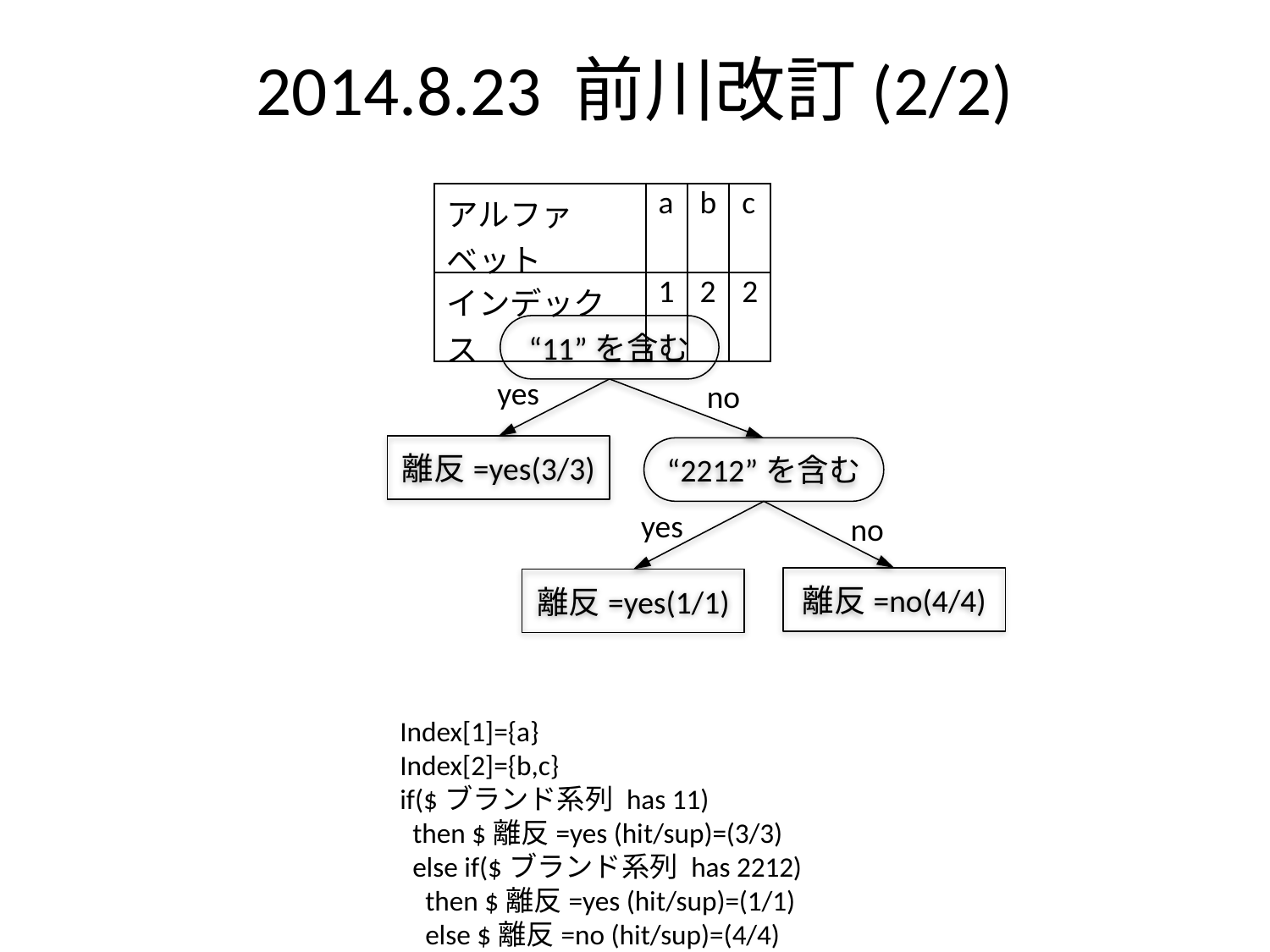

# 2014.8.23 前川改訂(2/2)
| アルファベット | a | b | c |
| --- | --- | --- | --- |
| インデックス | 1 | 2 | 2 |
“11”を含む
yes
no
離反=yes(3/3)
“2212”を含む
yes
no
離反=no(4/4)
離反=yes(1/1)
Index[1]={a}
Index[2]={b,c}
if($ブランド系列 has 11)
  then $離反=yes (hit/sup)=(3/3)
  else if($ブランド系列 has 2212)
    then $離反=yes (hit/sup)=(1/1)
    else $離反=no (hit/sup)=(4/4)